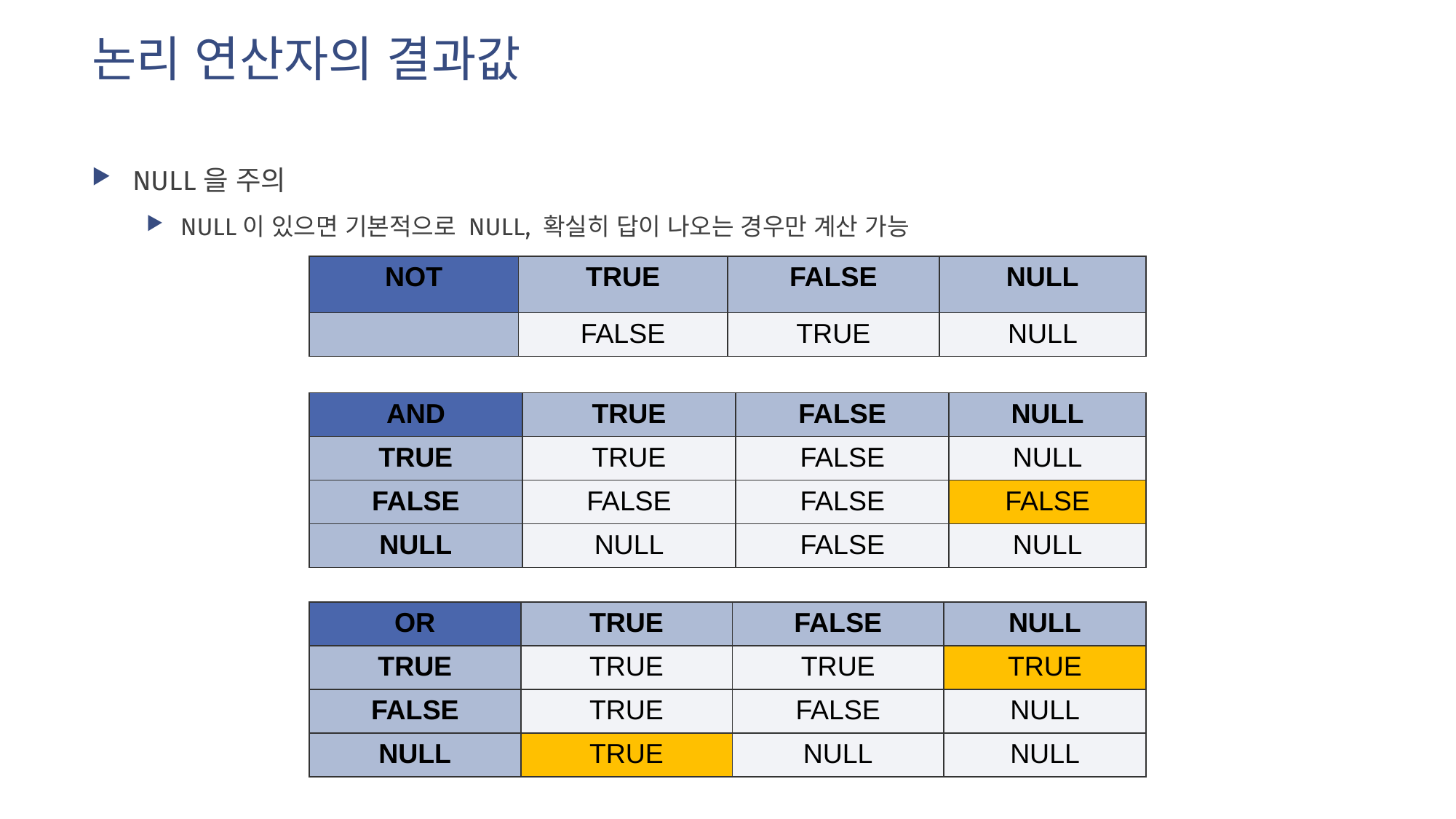

# 논리 연산자의 결과값
NULL을 주의
NULL이 있으면 기본적으로 NULL, 확실히 답이 나오는 경우만 계산 가능
| NOT | TRUE | FALSE | NULL |
| --- | --- | --- | --- |
|  | FALSE | TRUE | NULL |
| AND | TRUE | FALSE | NULL |
| --- | --- | --- | --- |
| TRUE | TRUE | FALSE | NULL |
| FALSE | FALSE | FALSE | FALSE |
| NULL | NULL | FALSE | NULL |
| OR | TRUE | FALSE | NULL |
| --- | --- | --- | --- |
| TRUE | TRUE | TRUE | TRUE |
| FALSE | TRUE | FALSE | NULL |
| NULL | TRUE | NULL | NULL |